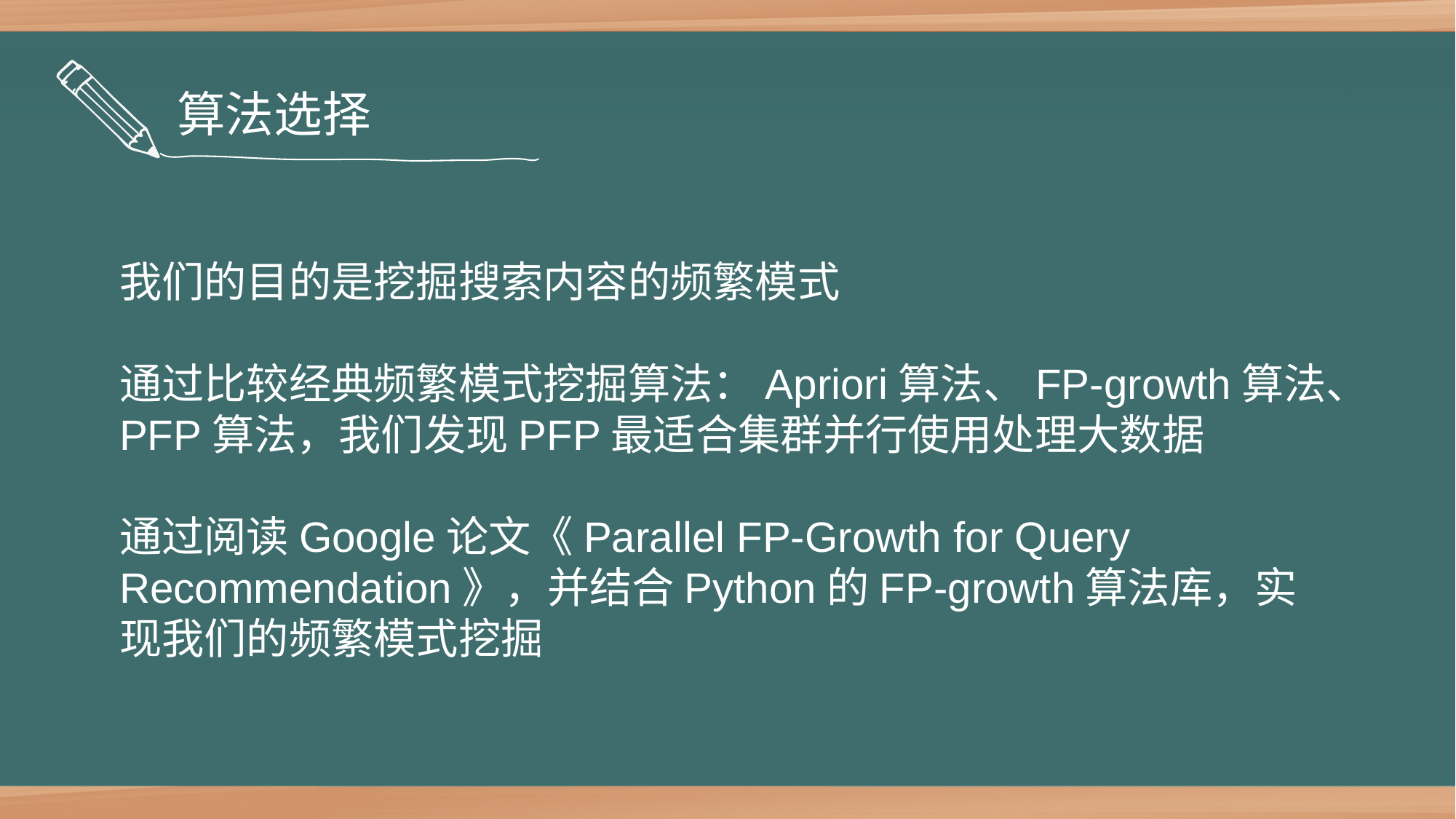

算法选择

我们的目的是挖掘搜索内容的频繁模式

通过比较经典频繁模式挖掘算法：Apriori算法、FP-growth算法、PFP算法，我们发现PFP最适合集群并行使用处理大数据

通过阅读Google论文《Parallel FP-Growth for Query Recommendation》，并结合Python的FP-growth算法库，实现我们的频繁模式挖掘